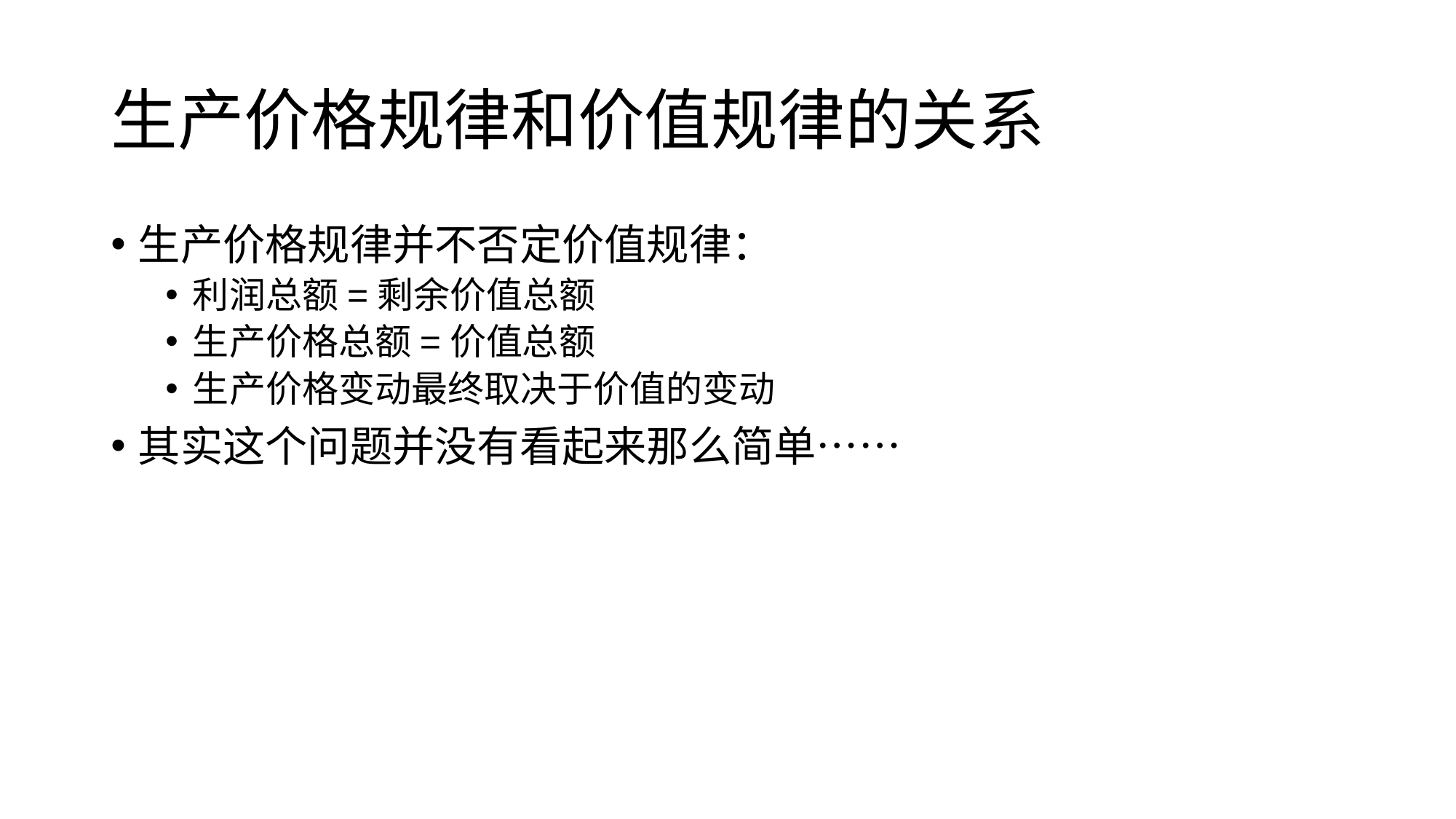

# 生产价格规律和价值规律的关系
生产价格规律并不否定价值规律：
利润总额=剩余价值总额
生产价格总额=价值总额
生产价格变动最终取决于价值的变动
其实这个问题并没有看起来那么简单……